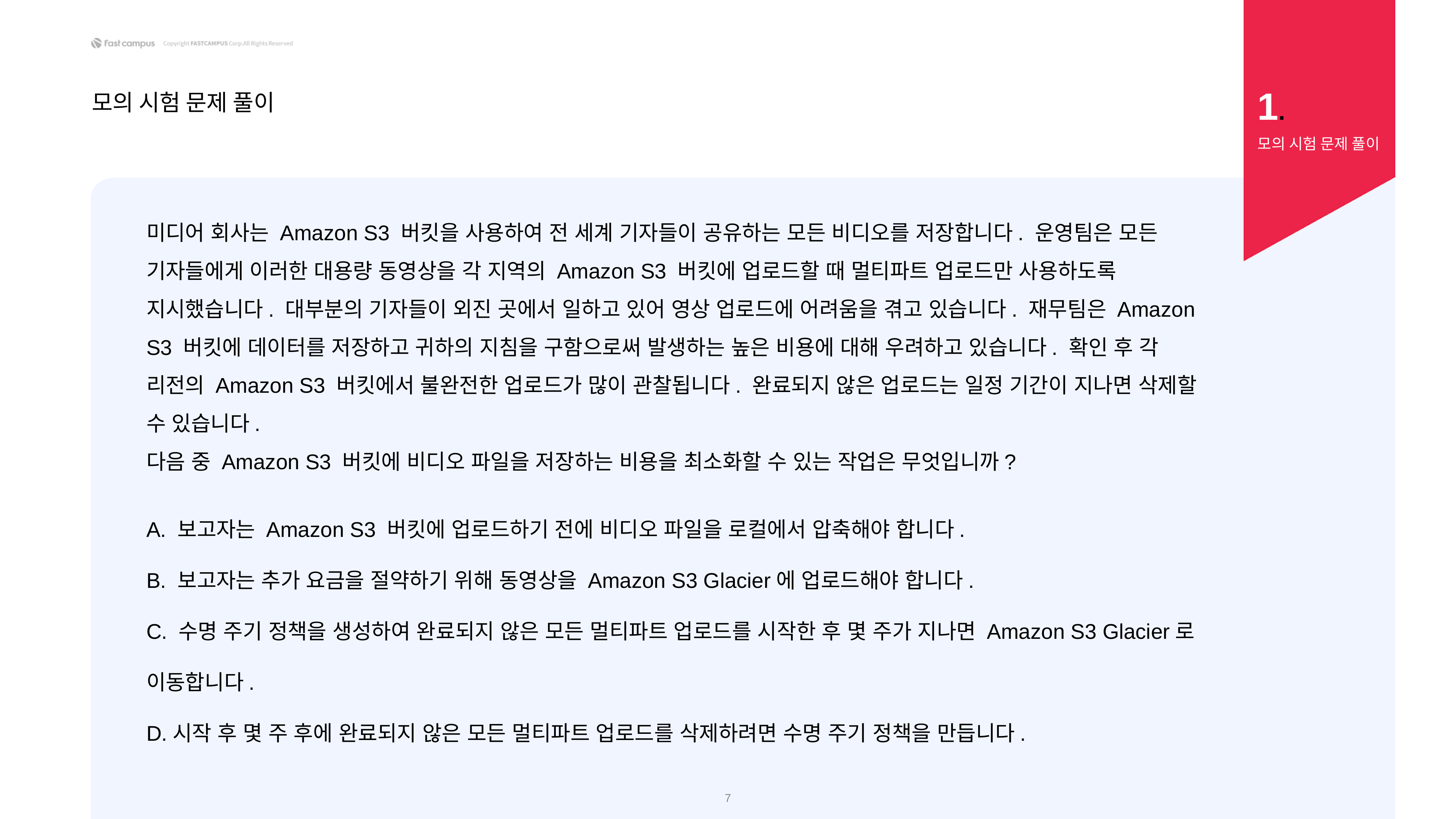

1.
모의 시험 문제 풀이
모의 시험 문제 풀이
미디어 회사는 Amazon S3 버킷을 사용하여 전 세계 기자들이 공유하는 모든 비디오를 저장합니다. 운영팀은 모든 기자들에게 이러한 대용량 동영상을 각 지역의 Amazon S3 버킷에 업로드할 때 멀티파트 업로드만 사용하도록 지시했습니다. 대부분의 기자들이 외진 곳에서 일하고 있어 영상 업로드에 어려움을 겪고 있습니다. 재무팀은 Amazon S3 버킷에 데이터를 저장하고 귀하의 지침을 구함으로써 발생하는 높은 비용에 대해 우려하고 있습니다. 확인 후 각 리전의 Amazon S3 버킷에서 불완전한 업로드가 많이 관찰됩니다. 완료되지 않은 업로드는 일정 기간이 지나면 삭제할 수 있습니다.
다음 중 Amazon S3 버킷에 비디오 파일을 저장하는 비용을 최소화할 수 있는 작업은 무엇입니까?
A. 보고자는 Amazon S3 버킷에 업로드하기 전에 비디오 파일을 로컬에서 압축해야 합니다.
B. 보고자는 추가 요금을 절약하기 위해 동영상을 Amazon S3 Glacier에 업로드해야 합니다.
C. 수명 주기 정책을 생성하여 완료되지 않은 모든 멀티파트 업로드를 시작한 후 몇 주가 지나면 Amazon S3 Glacier로 이동합니다.
D.시작 후 몇 주 후에 완료되지 않은 모든 멀티파트 업로드를 삭제하려면 수명 주기 정책을 만듭니다.
7